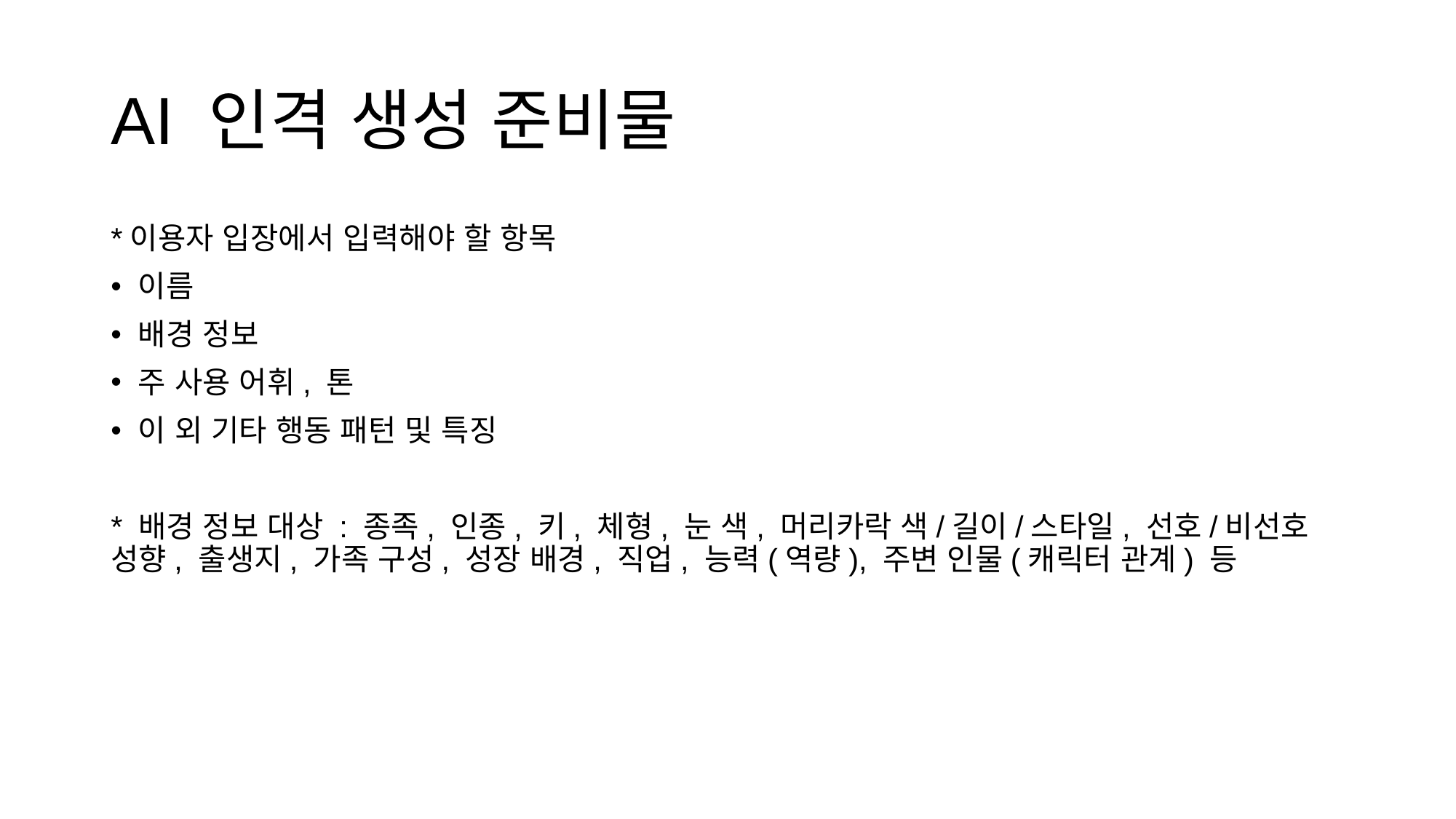

# AI 인격 생성 준비물
*이용자 입장에서 입력해야 할 항목
이름
배경 정보
주 사용 어휘, 톤
이 외 기타 행동 패턴 및 특징

* 배경 정보 대상 : 종족, 인종, 키, 체형, 눈 색, 머리카락 색/길이/스타일, 선호/비선호 성향, 출생지, 가족 구성, 성장 배경, 직업, 능력(역량), 주변 인물(캐릭터 관계) 등